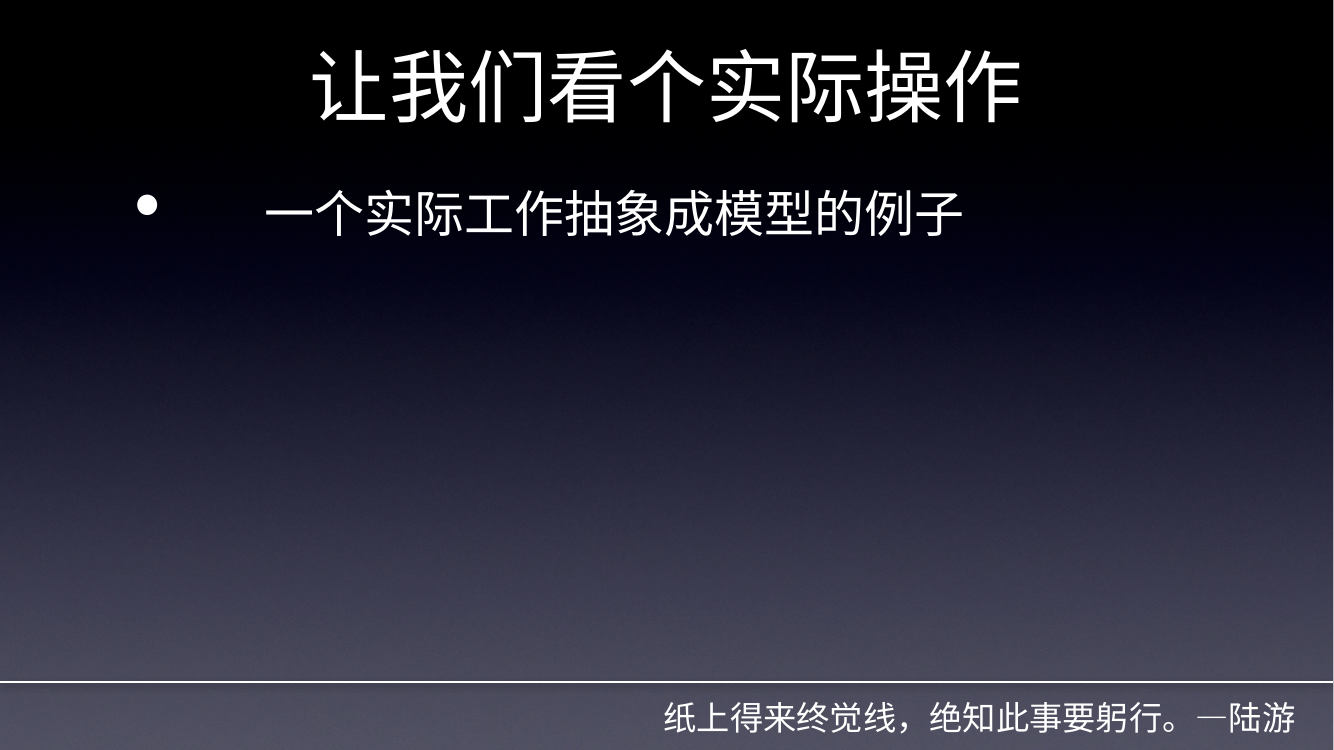

# 让我们看个实际操作
一个实际工作抽象成模型的例子
纸上得来终觉线，绝知此事要躬行。—陆游